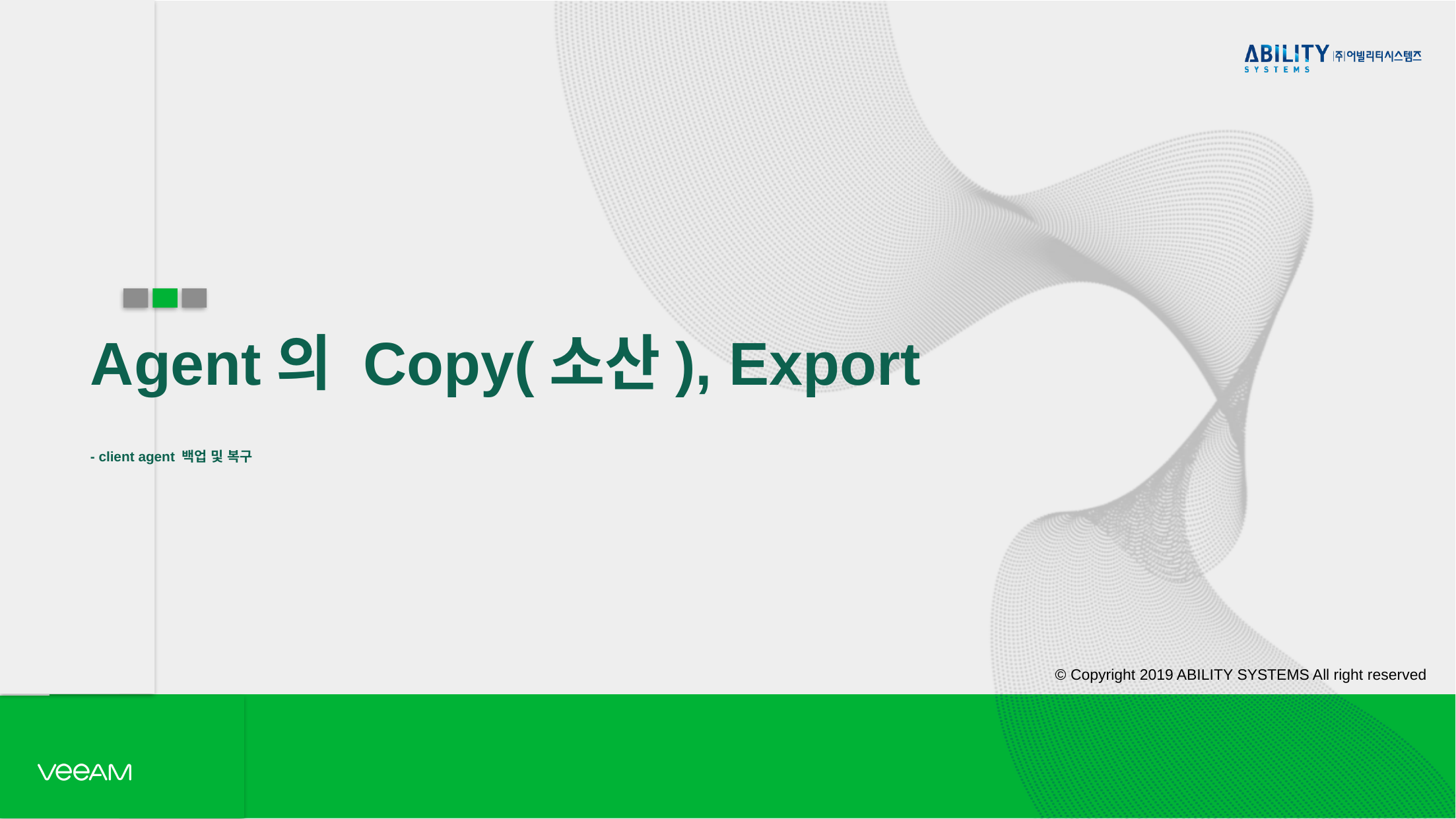

Agent의 Copy(소산), Export
- client agent 백업 및 복구